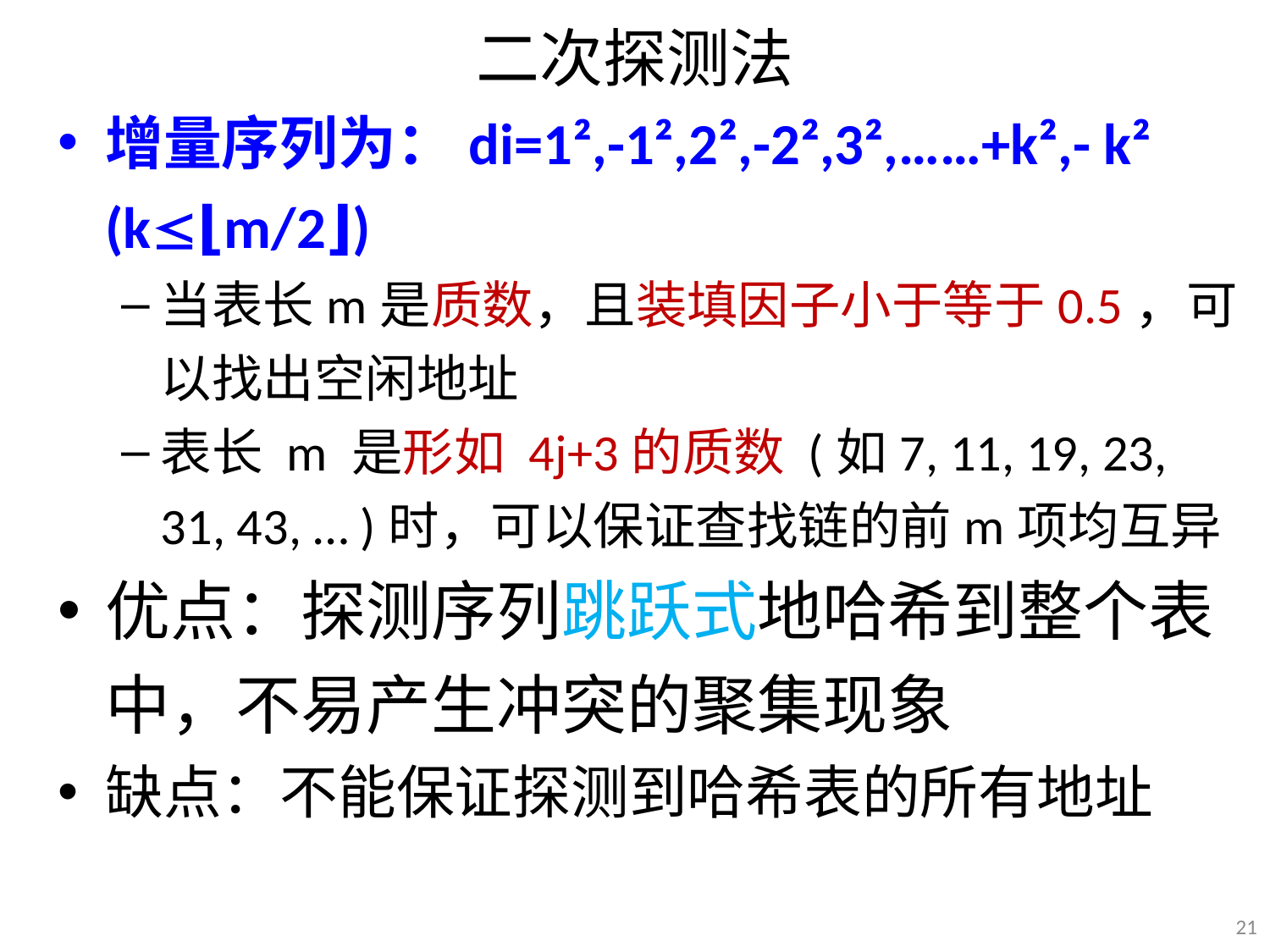

# 二次探测法
增量序列为：di=1²,-1²,2²,-2²,3²,……+k²,- k²  (k≤⌊m/2⌋)
当表长m是质数，且装填因子小于等于0.5，可以找出空闲地址
表长 m 是形如 4j+3的质数 (如7, 11, 19, 23, 31, 43, … )时，可以保证查找链的前m项均互异
优点：探测序列跳跃式地哈希到整个表中，不易产生冲突的聚集现象
缺点：不能保证探测到哈希表的所有地址

21